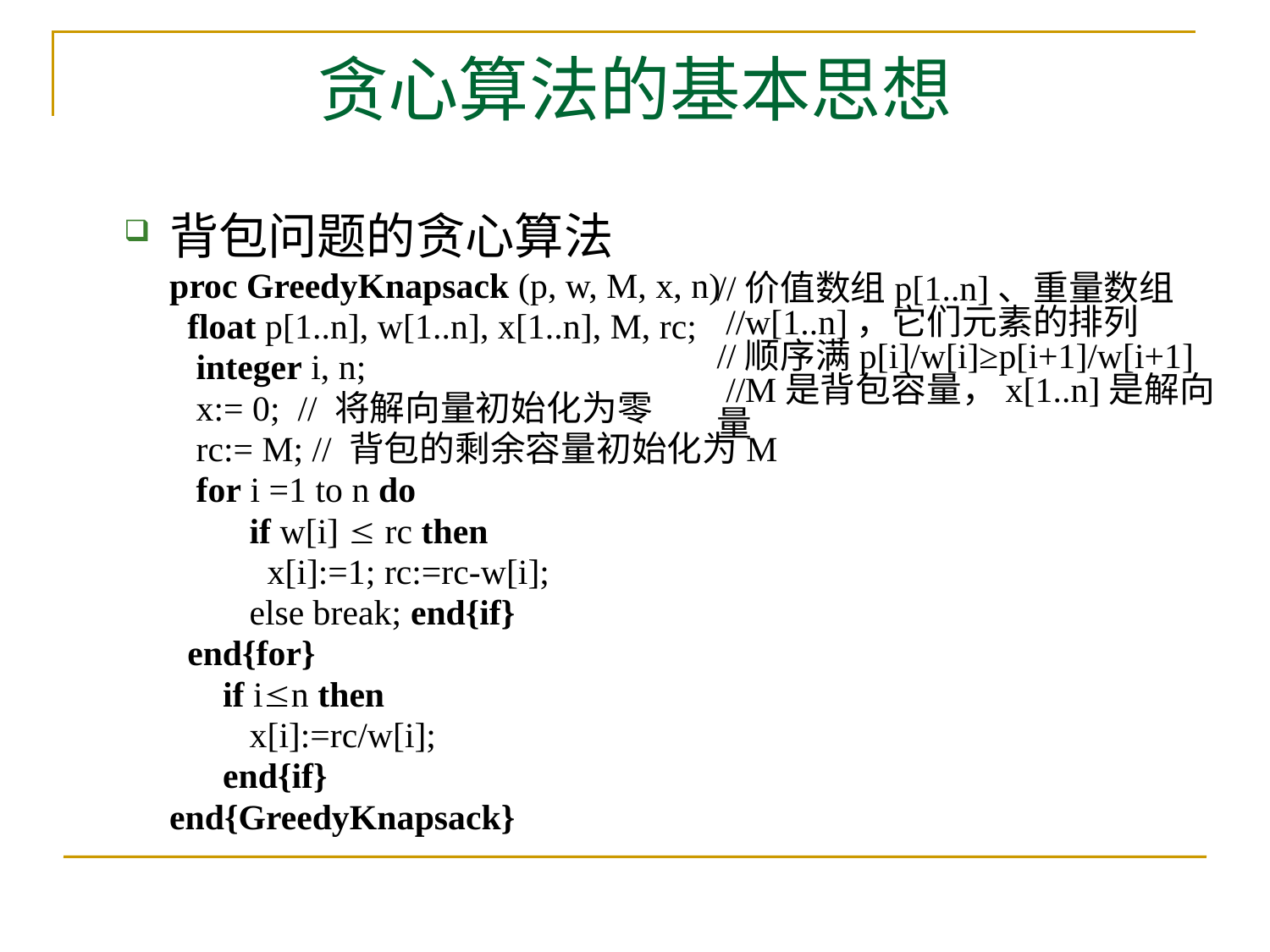

# 贪心算法的基本思想
背包问题的贪心算法
proc GreedyKnapsack (p, w, M, x, n)
  float p[1..n], w[1..n], x[1..n], M, rc;
   integer i, n;
   x:= 0;  // 将解向量初始化为零
   rc:= M; // 背包的剩余容量初始化为M
   for i =1 to n do
         if w[i] ≤ rc then
           x[i]:=1; rc:=rc-w[i];
         else break; end{if}
  end{for}
      if i≤n then
         x[i]:=rc/w[i];
      end{if}
end{GreedyKnapsack}
//价值数组p[1..n]、重量数组
 //w[1..n]，它们元素的排列
//顺序满p[i]/w[i]≥p[i+1]/w[i+1]
 //M是背包容量，x[1..n]是解向量